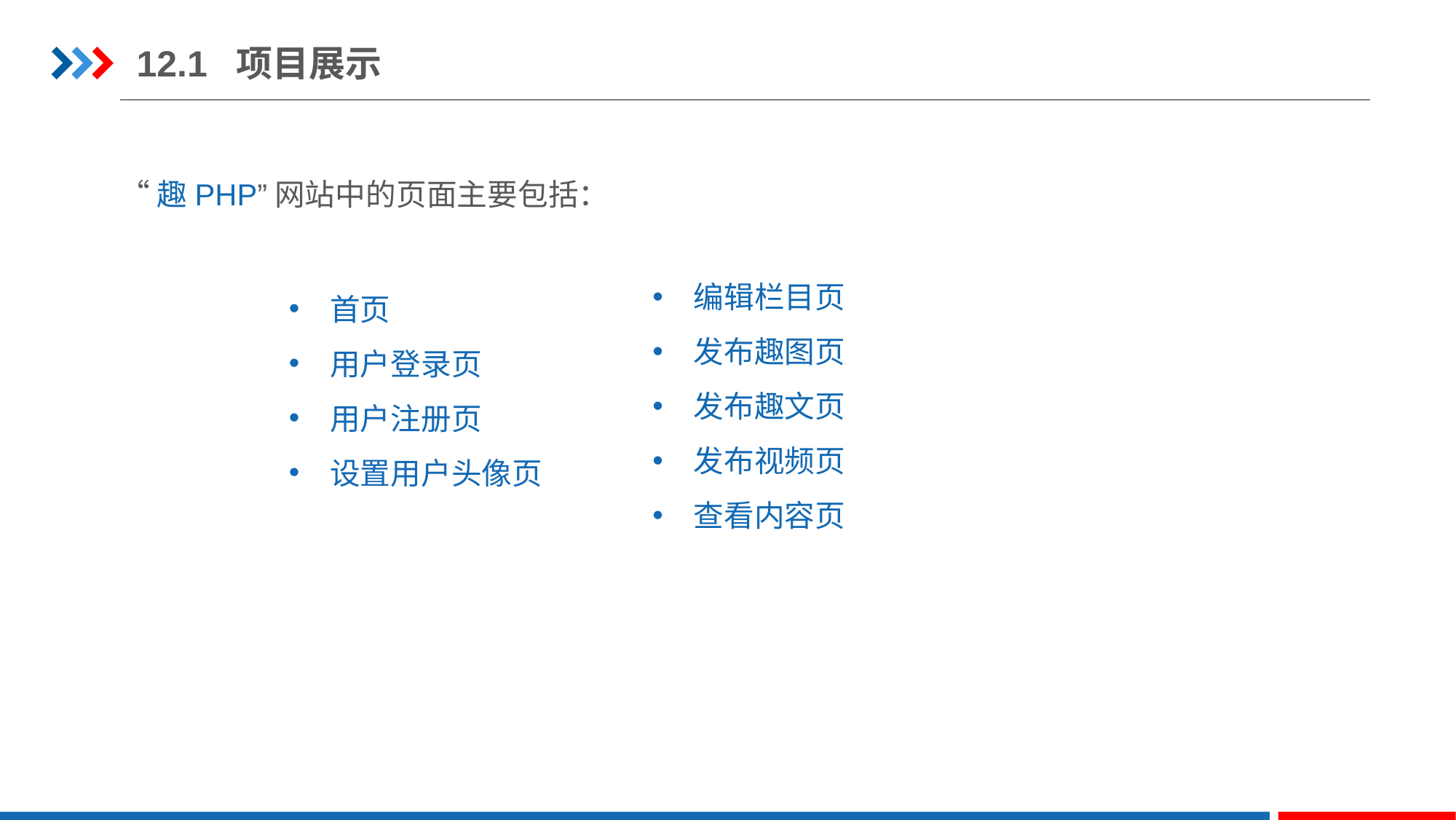

12.1  项目展示
“趣PHP”网站中的页面主要包括：
编辑栏目页
发布趣图页
发布趣文页
发布视频页
查看内容页
首页
用户登录页
用户注册页
设置用户头像页